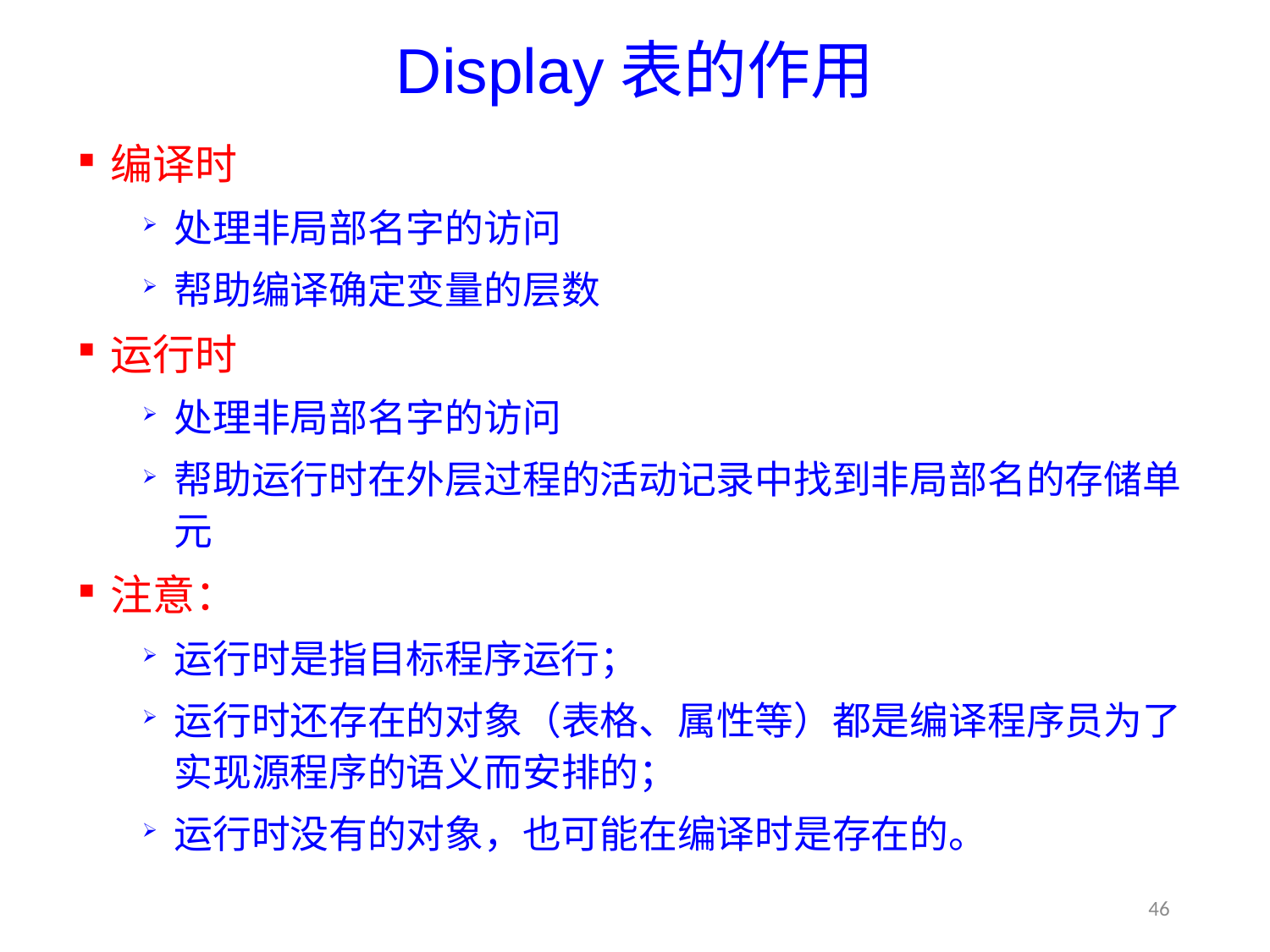

# Display表的作用
编译时
处理非局部名字的访问
帮助编译确定变量的层数
运行时
处理非局部名字的访问
帮助运行时在外层过程的活动记录中找到非局部名的存储单元
注意：
运行时是指目标程序运行；
运行时还存在的对象（表格、属性等）都是编译程序员为了实现源程序的语义而安排的；
运行时没有的对象，也可能在编译时是存在的。
46